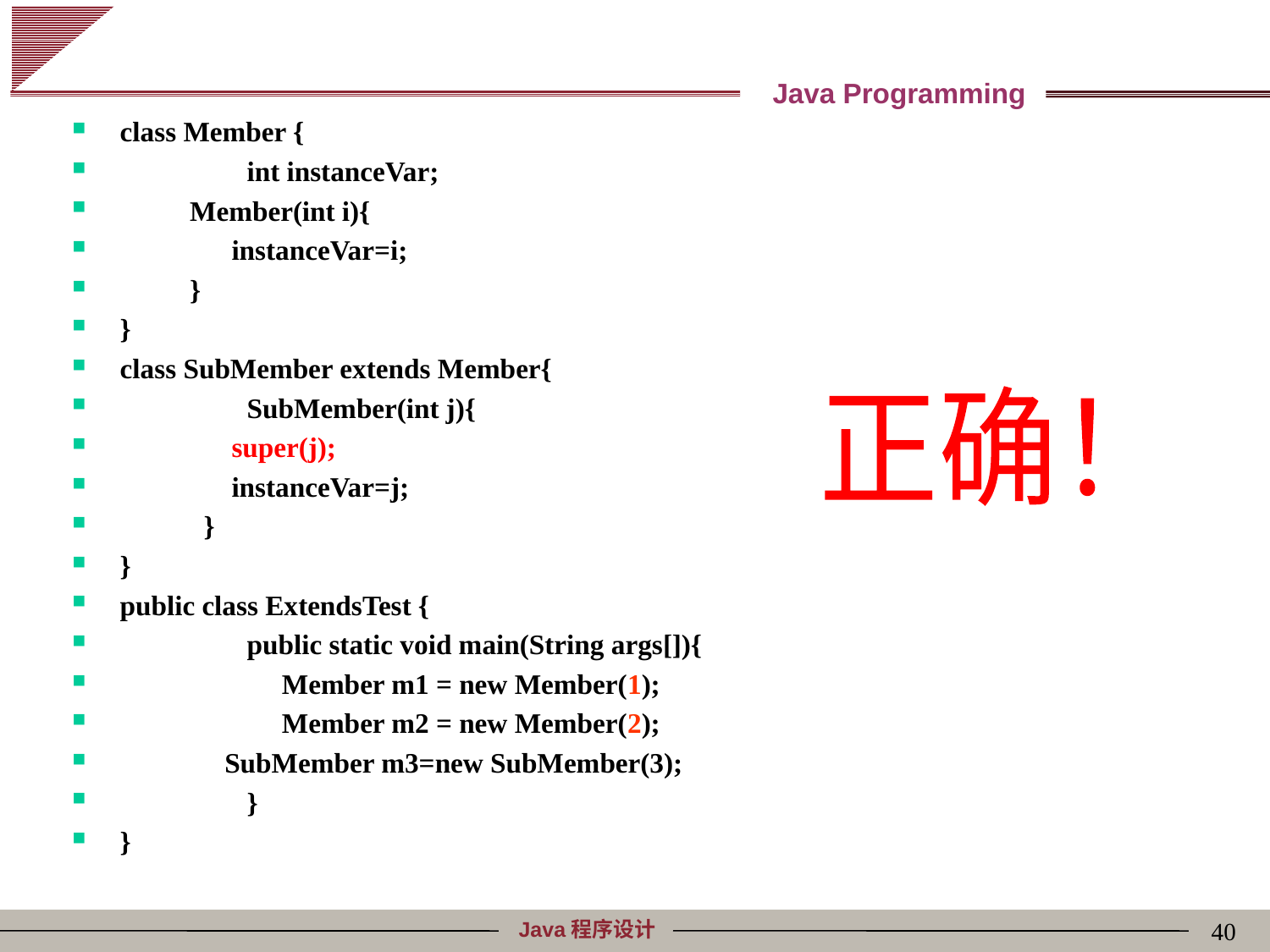

class Member {
	int instanceVar;
          Member(int i){
                instanceVar=i;
          }
}
class SubMember extends Member{
	SubMember(int j){
                super(j);
                instanceVar=j;
            }
}
public class ExtendsTest {
	public static void main(String args[]){
	     Member m1 = new Member(1);
	     Member m2 = new Member(2);
               SubMember m3=new SubMember(3);
	}
}
正确！